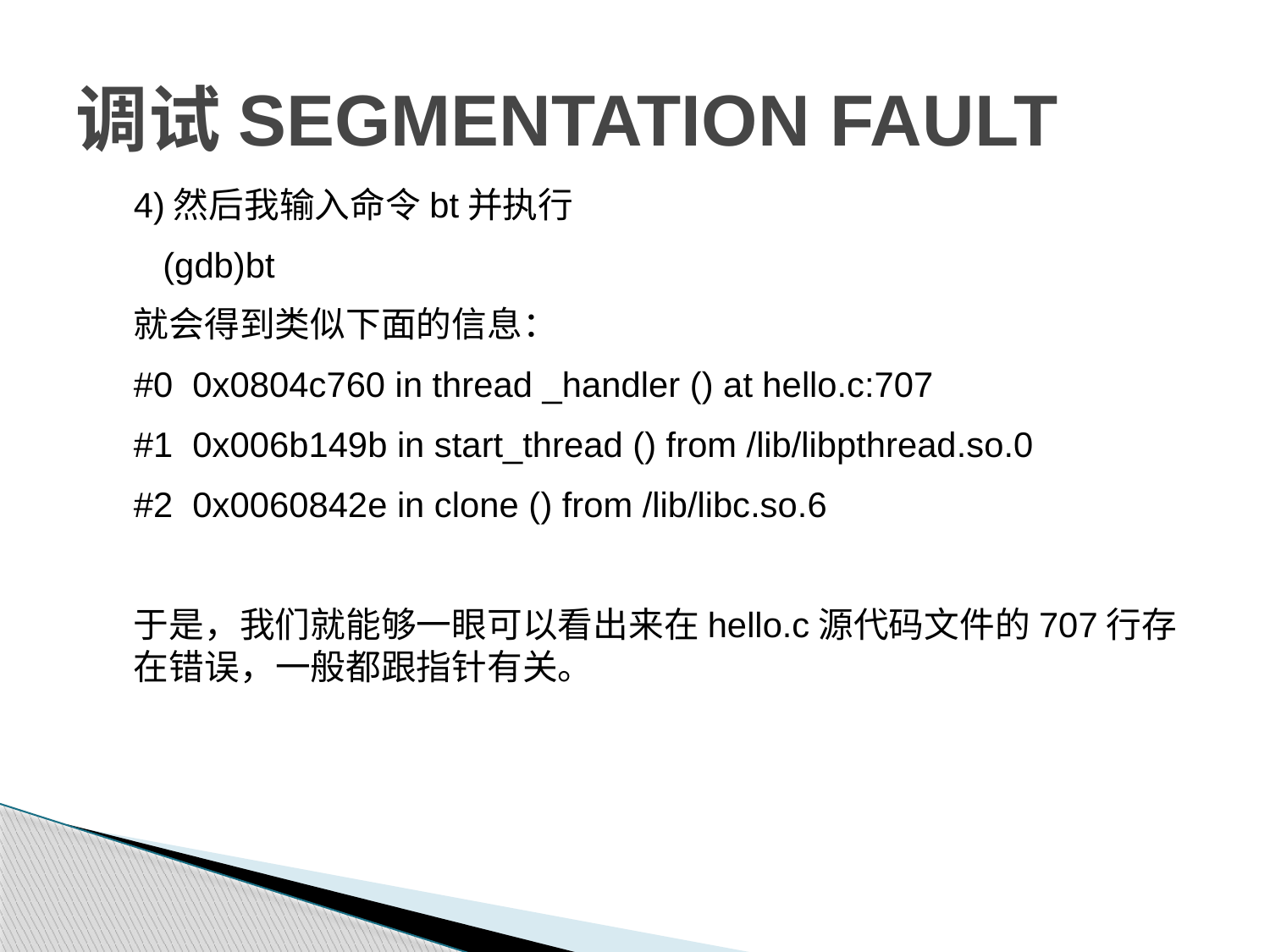

# 调试SEGMENTATION FAULT
4)然后我输入命令bt并执行
   (gdb)bt
就会得到类似下面的信息：
#0  0x0804c760 in thread _handler () at hello.c:707
#1  0x006b149b in start_thread () from /lib/libpthread.so.0
#2  0x0060842e in clone () from /lib/libc.so.6

于是，我们就能够一眼可以看出来在hello.c源代码文件的707行存在错误，一般都跟指针有关。